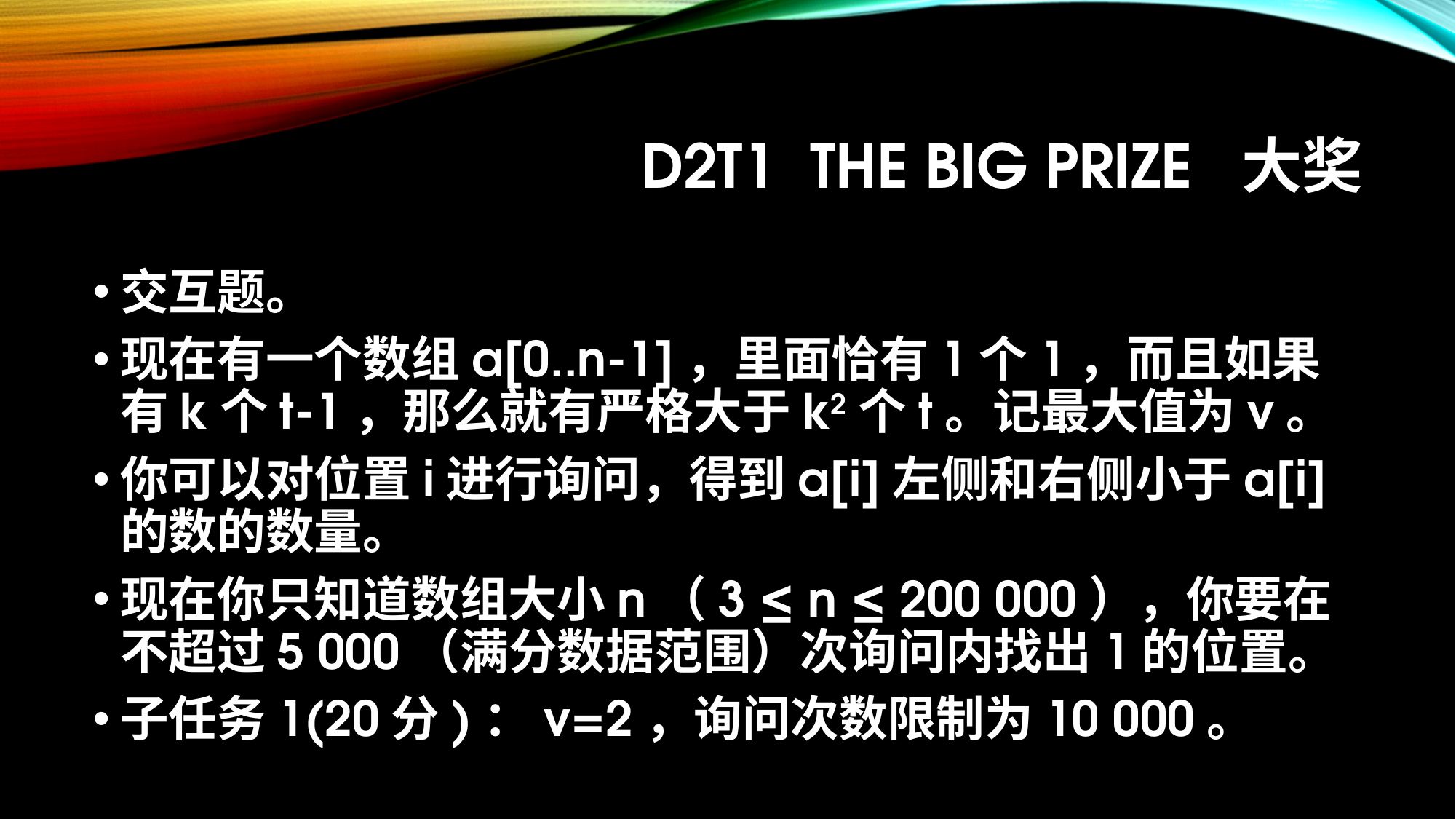

# D2T1  The Big Prize  大奖
交互题。
现在有一个数组a[0..n-1]，里面恰有1个1，而且如果有k个t-1，那么就有严格大于k2个t。记最大值为v。
你可以对位置i进行询问，得到a[i]左侧和右侧小于a[i]的数的数量。
现在你只知道数组大小n（3 ≤ n ≤ 200 000），你要在不超过5 000（满分数据范围）次询问内找出1的位置。
子任务1(20分)：v=2，询问次数限制为10 000。